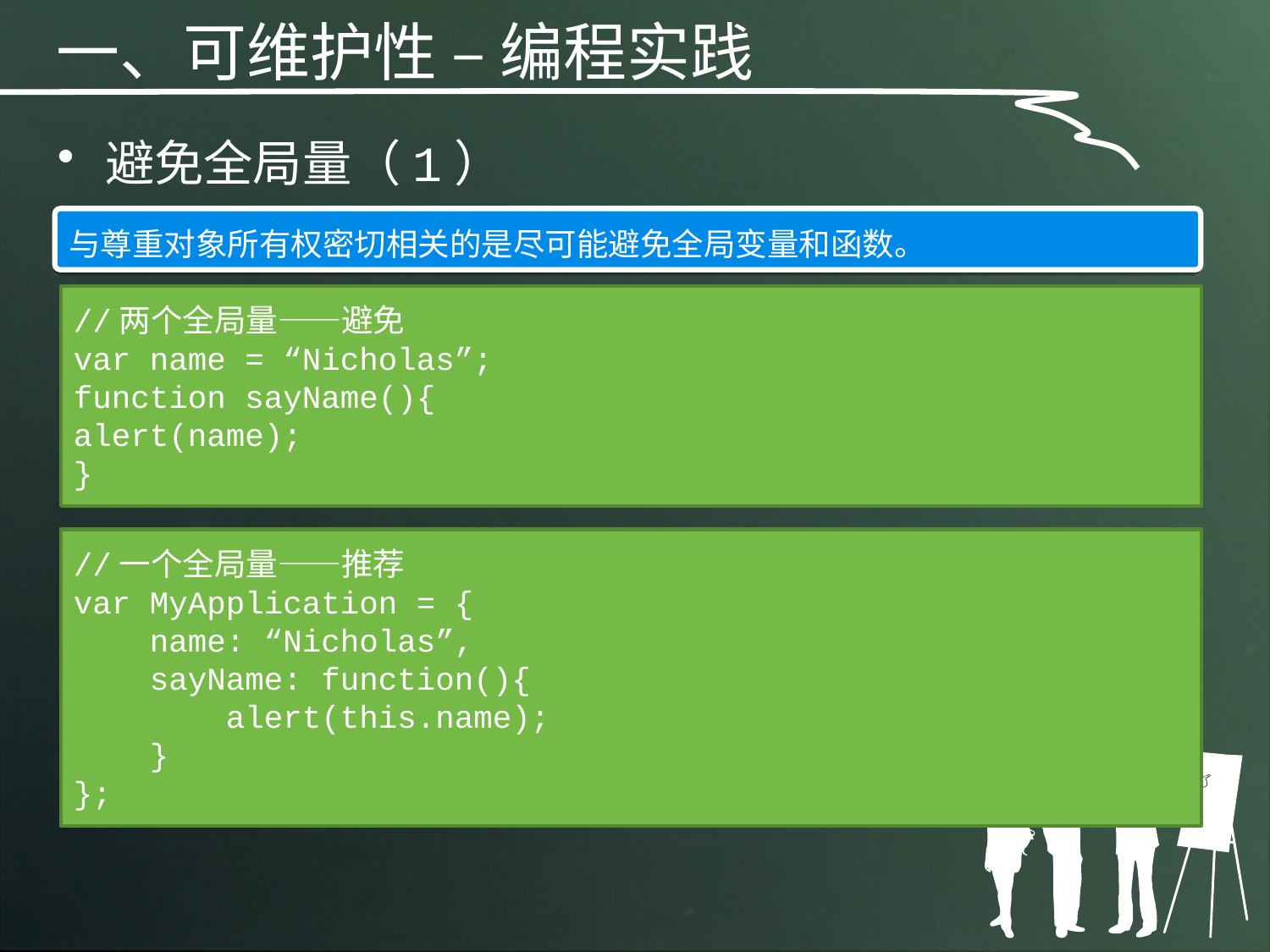

一、可维护性 – 编程实践

避免全局量（1）
与尊重对象所有权密切相关的是尽可能避免全局变量和函数。
//两个全局量——避免
var name = “Nicholas”;
function sayName(){
alert(name);
}
//一个全局量——推荐
var MyApplication = {
    name: “Nicholas”,
    sayName: function(){
        alert(this.name);
    }
};